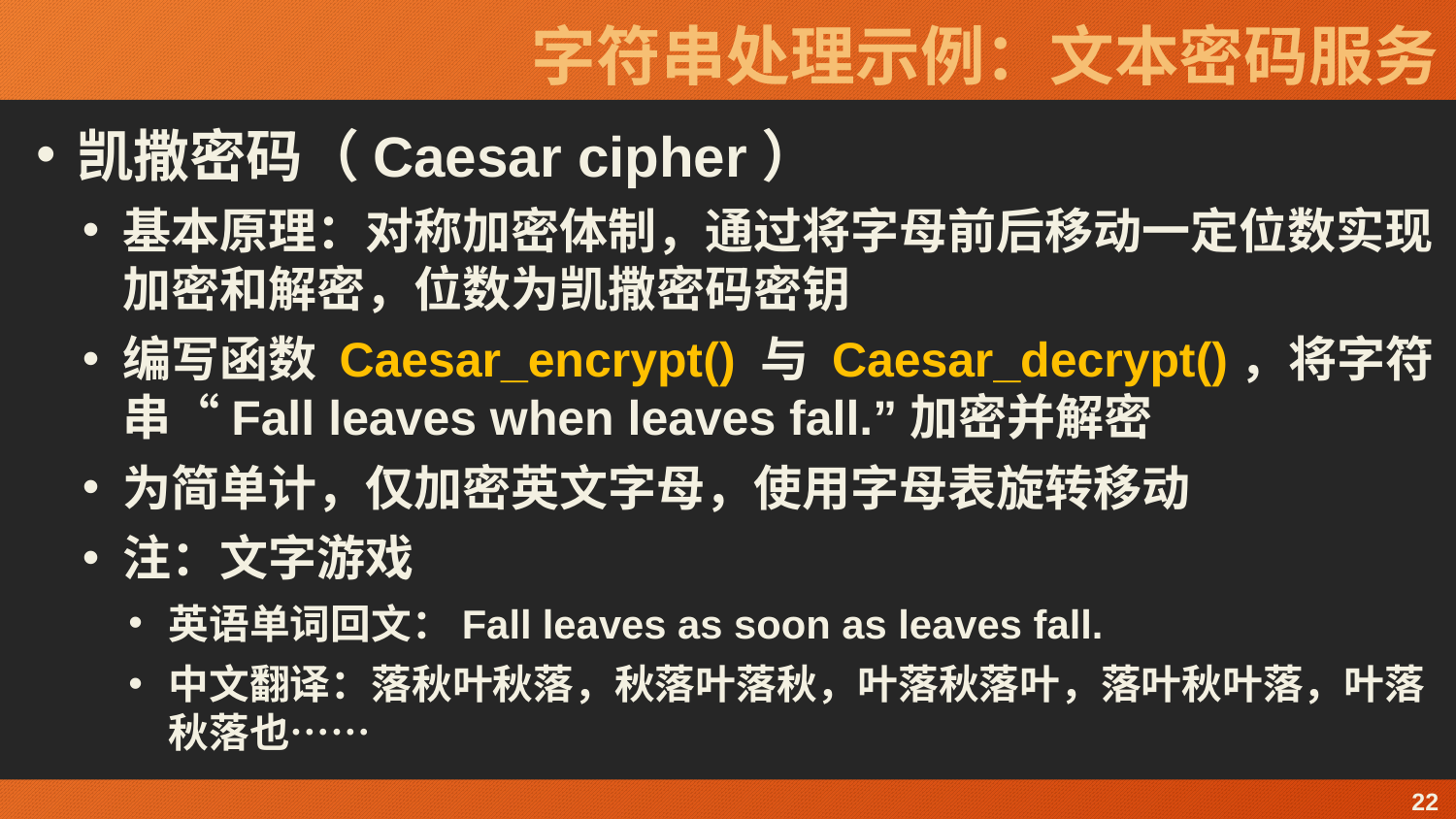

# 字符串处理示例：文本密码服务
凯撒密码（Caesar cipher）
基本原理：对称加密体制，通过将字母前后移动一定位数实现加密和解密，位数为凯撒密码密钥
编写函数 Caesar_encrypt() 与 Caesar_decrypt()，将字符串“Fall leaves when leaves fall.”加密并解密
为简单计，仅加密英文字母，使用字母表旋转移动
注：文字游戏
英语单词回文：Fall leaves as soon as leaves fall.
中文翻译：落秋叶秋落，秋落叶落秋，叶落秋落叶，落叶秋叶落，叶落秋落也……
22